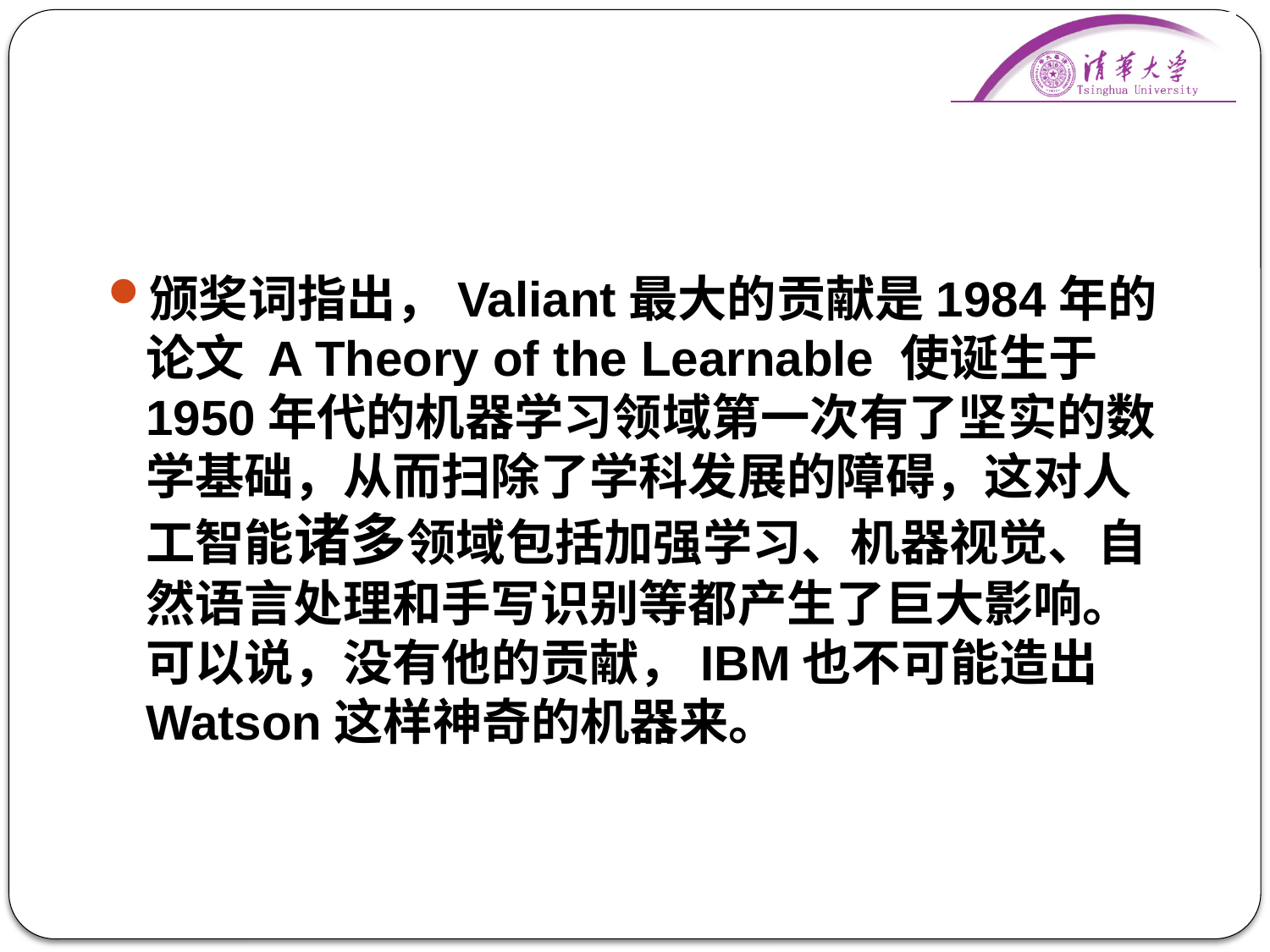

#

颁奖词指出，Valiant最大的贡献是1984年的论文 A Theory of the Learnable 使诞生于1950年代的机器学习领域第一次有了坚实的数学基础，从而扫除了学科发展的障碍，这对人工智能诸多领域包括加强学习、机器视觉、自然语言处理和手写识别等都产生了巨大影响。可以说，没有他的贡献，IBM也不可能造出Watson这样神奇的机器来。
83